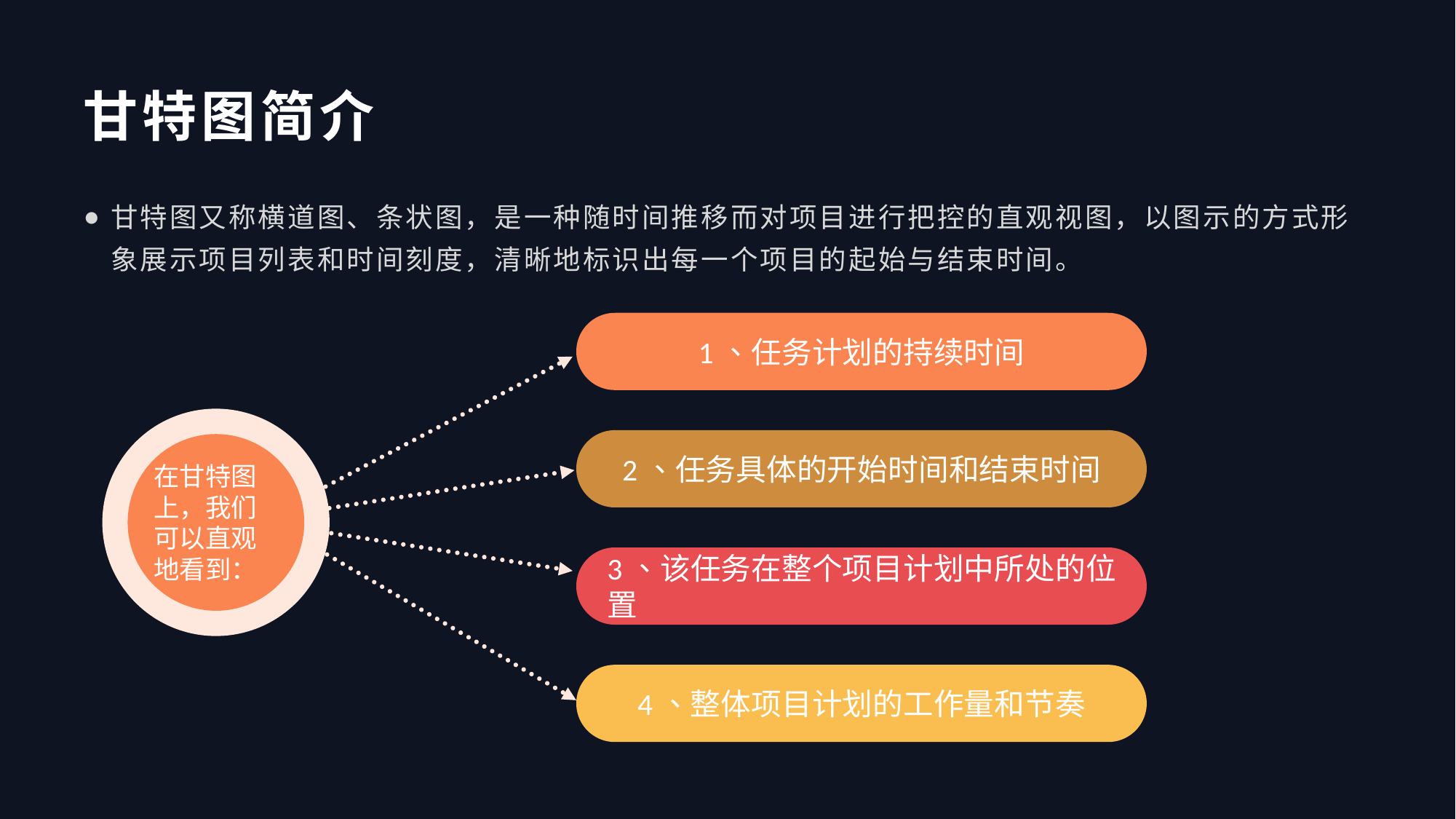

# 甘特图简介
甘特图又称横道图、条状图，是一种随时间推移而对项目进行把控的直观视图，以图示的方式形象展示项目列表和时间刻度，清晰地标识出每一个项目的起始与结束时间。
1、任务计划的持续时间

2、任务具体的开始时间和结束时间
在甘特图上，我们可以直观地看到：

3、该任务在整个项目计划中所处的位置

4、整体项目计划的工作量和节奏